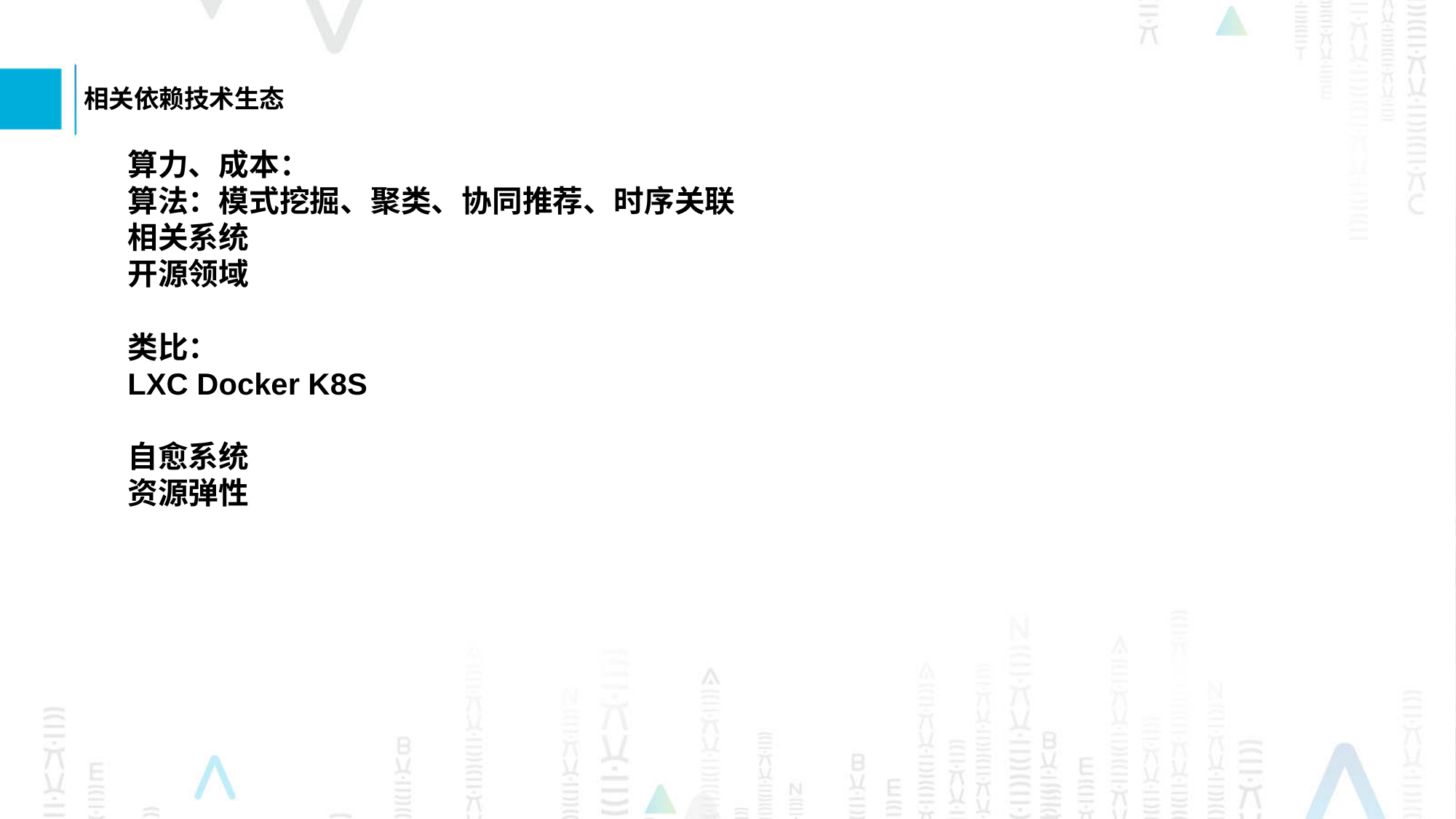

相关依赖技术生态
算力、成本：
算法：模式挖掘、聚类、协同推荐、时序关联
相关系统
开源领域

类比：
LXC Docker K8S

自愈系统
资源弹性